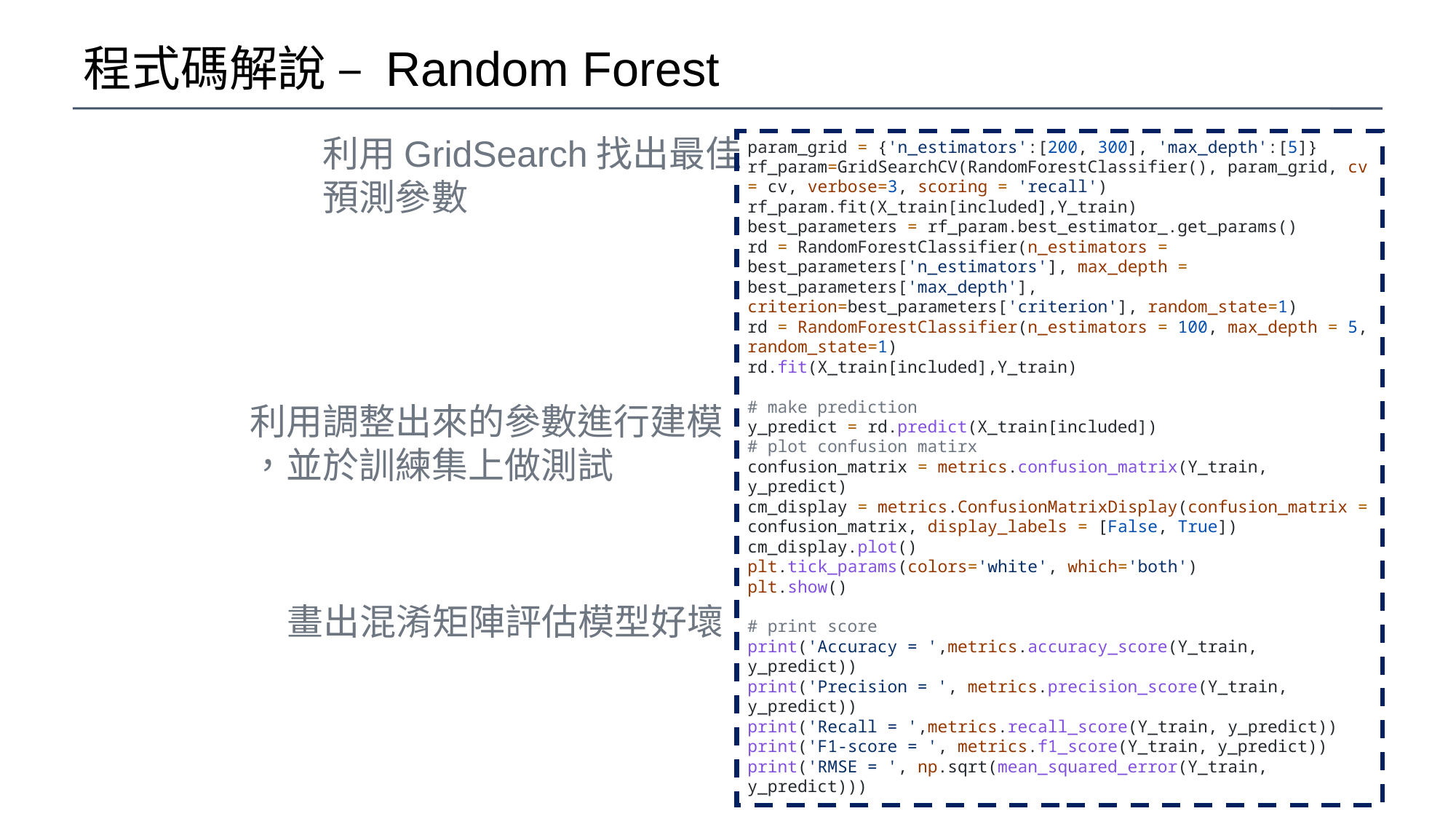

# 程式碼解說 – Random Forest
利用GridSearch找出最佳
預測參數

param_grid = {'n_estimators':[200, 300], 'max_depth':[5]}
rf_param=GridSearchCV(RandomForestClassifier(), param_grid, cv = cv, verbose=3, scoring = 'recall')
rf_param.fit(X_train[included],Y_train)
best_parameters = rf_param.best_estimator_.get_params()
rd = RandomForestClassifier(n_estimators = best_parameters['n_estimators'], max_depth = best_parameters['max_depth'], criterion=best_parameters['criterion'], random_state=1)
rd = RandomForestClassifier(n_estimators = 100, max_depth = 5, random_state=1)
rd.fit(X_train[included],Y_train)
# make prediction
y_predict = rd.predict(X_train[included])
# plot confusion matirx
confusion_matrix = metrics.confusion_matrix(Y_train, y_predict)
cm_display = metrics.ConfusionMatrixDisplay(confusion_matrix = confusion_matrix, display_labels = [False, True])
cm_display.plot()
plt.tick_params(colors='white', which='both')
plt.show()
# print score
print('Accuracy = ',metrics.accuracy_score(Y_train, y_predict))
print('Precision = ', metrics.precision_score(Y_train, y_predict))
print('Recall = ',metrics.recall_score(Y_train, y_predict))
print('F1-score = ', metrics.f1_score(Y_train, y_predict))
print('RMSE = ', np.sqrt(mean_squared_error(Y_train, y_predict)))
利用調整出來的參數進行建模
，並於訓練集上做測試
畫出混淆矩陣評估模型好壞